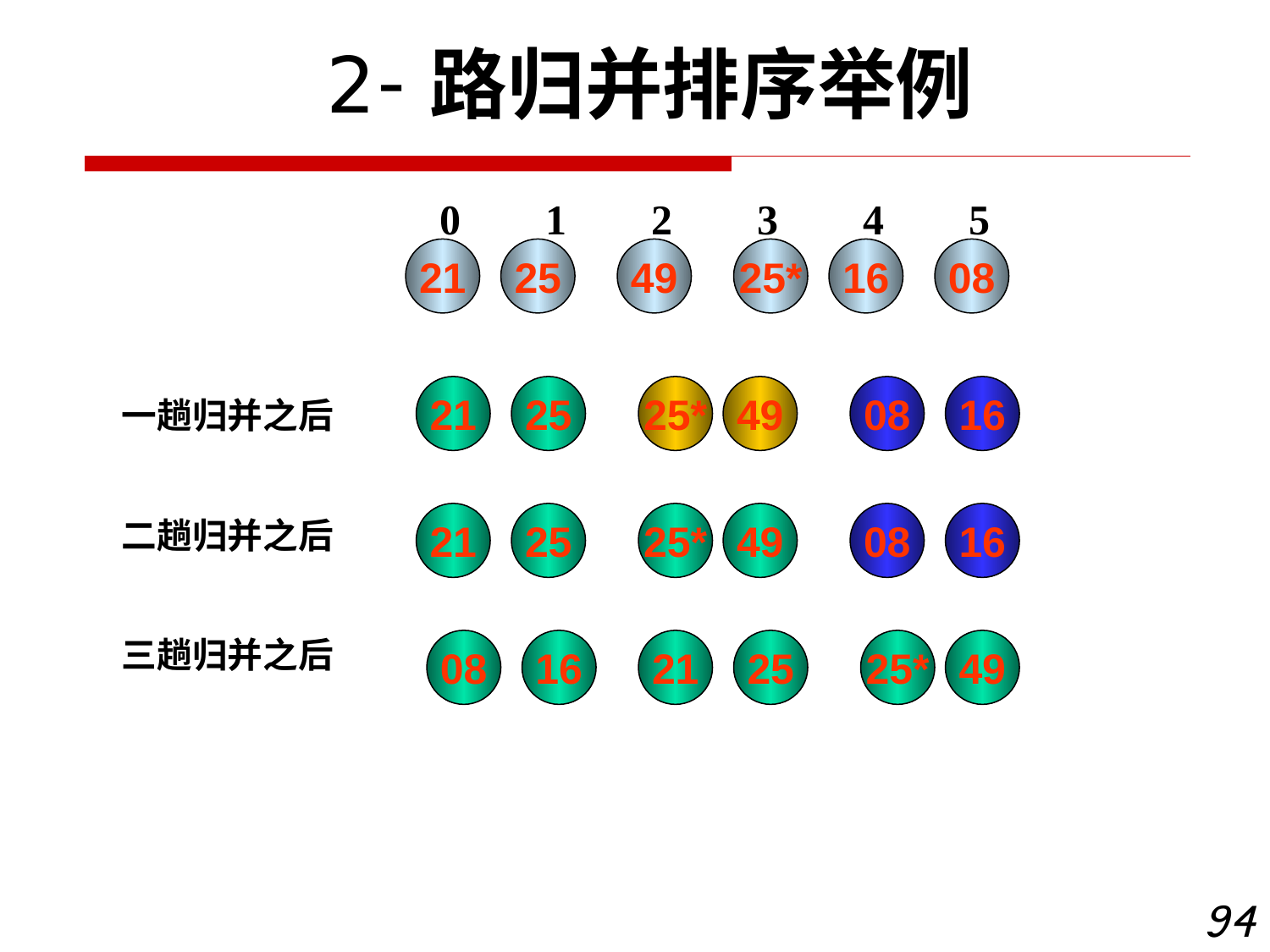

2-路归并排序举例
0        1        2        3        4        5
21
25
49
25*
16
08
21
25
25*
49
08
16
一趟归并之后

二趟归并之后

三趟归并之后
21
25
25*
49
08
16
08
16
21
25
25*
49
94